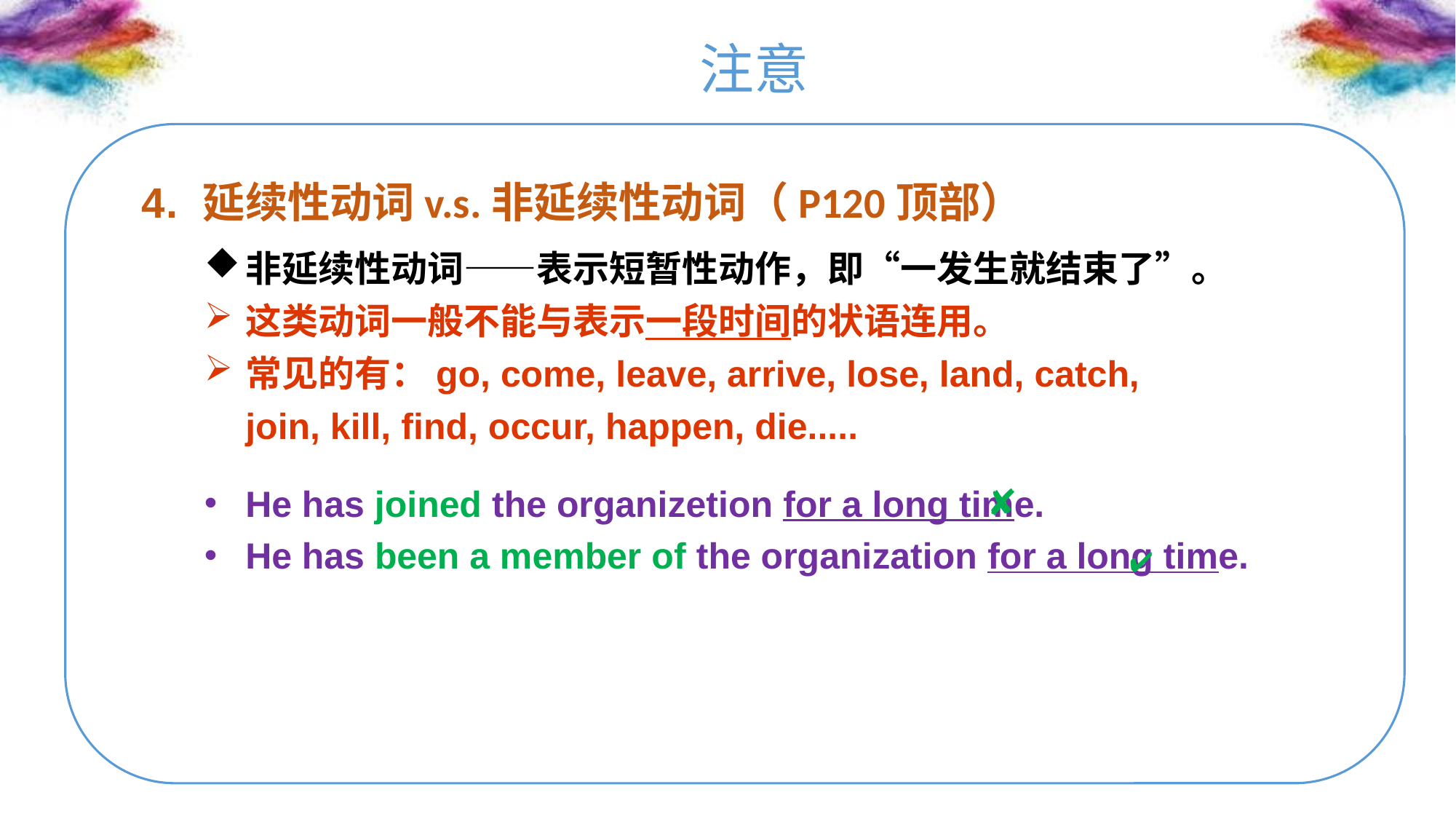

注意

延续性动词v.s.非延续性动词（P120顶部）

非延续性动词——表示短暂性动作，即“一发生就结束了”。
这类动词一般不能与表示一段时间的状语连用。
常见的有：go, come, leave, arrive, lose, land, catch, join, kill, find, occur, happen, die.....

✘
He has joined the organizetion for a long time.
He has been a member of the organization for a long time.
✔
23